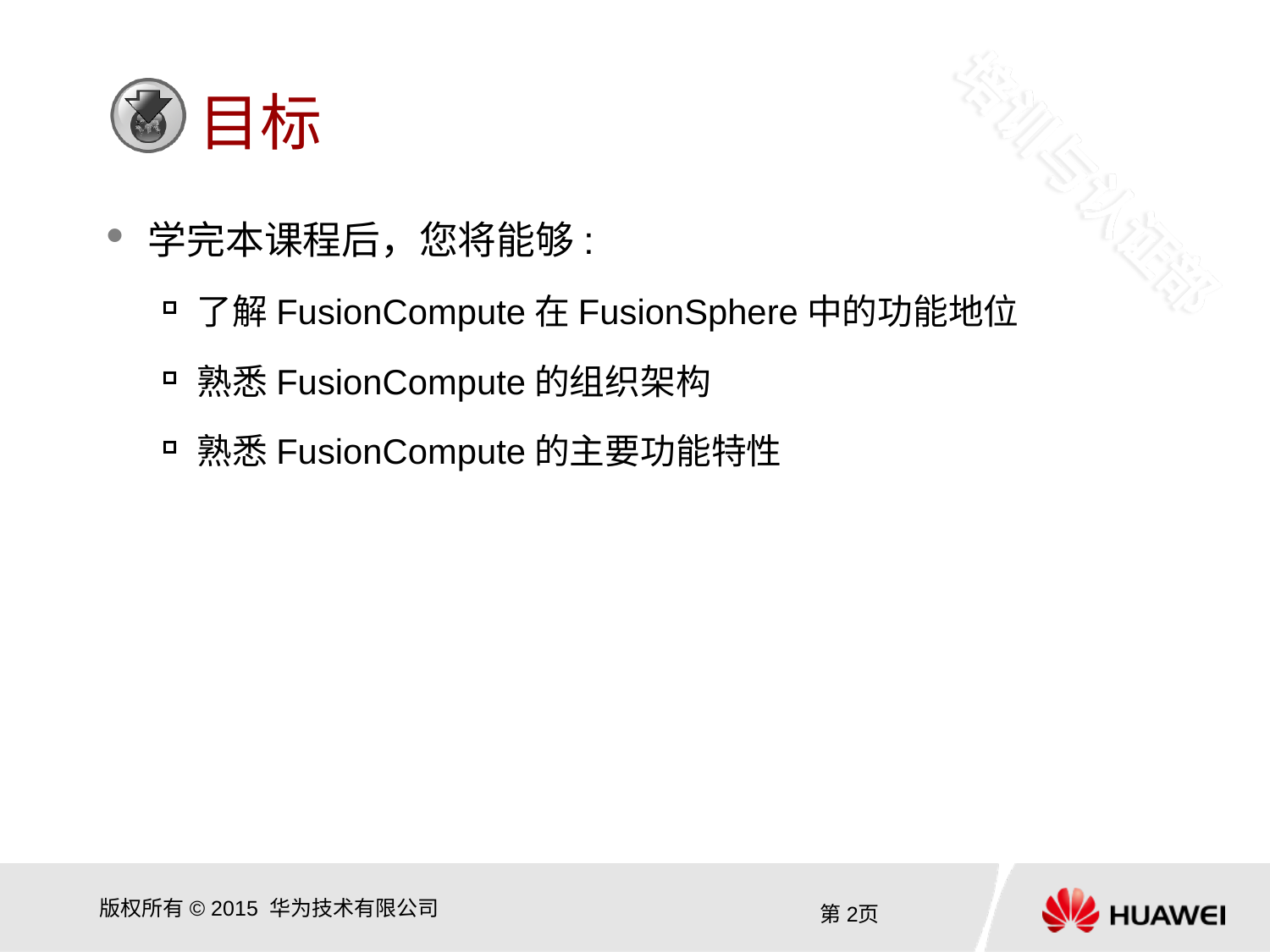

学完本课程后，您将能够:
了解FusionCompute在FusionSphere中的功能地位
熟悉FusionCompute的组织架构
熟悉FusionCompute的主要功能特性